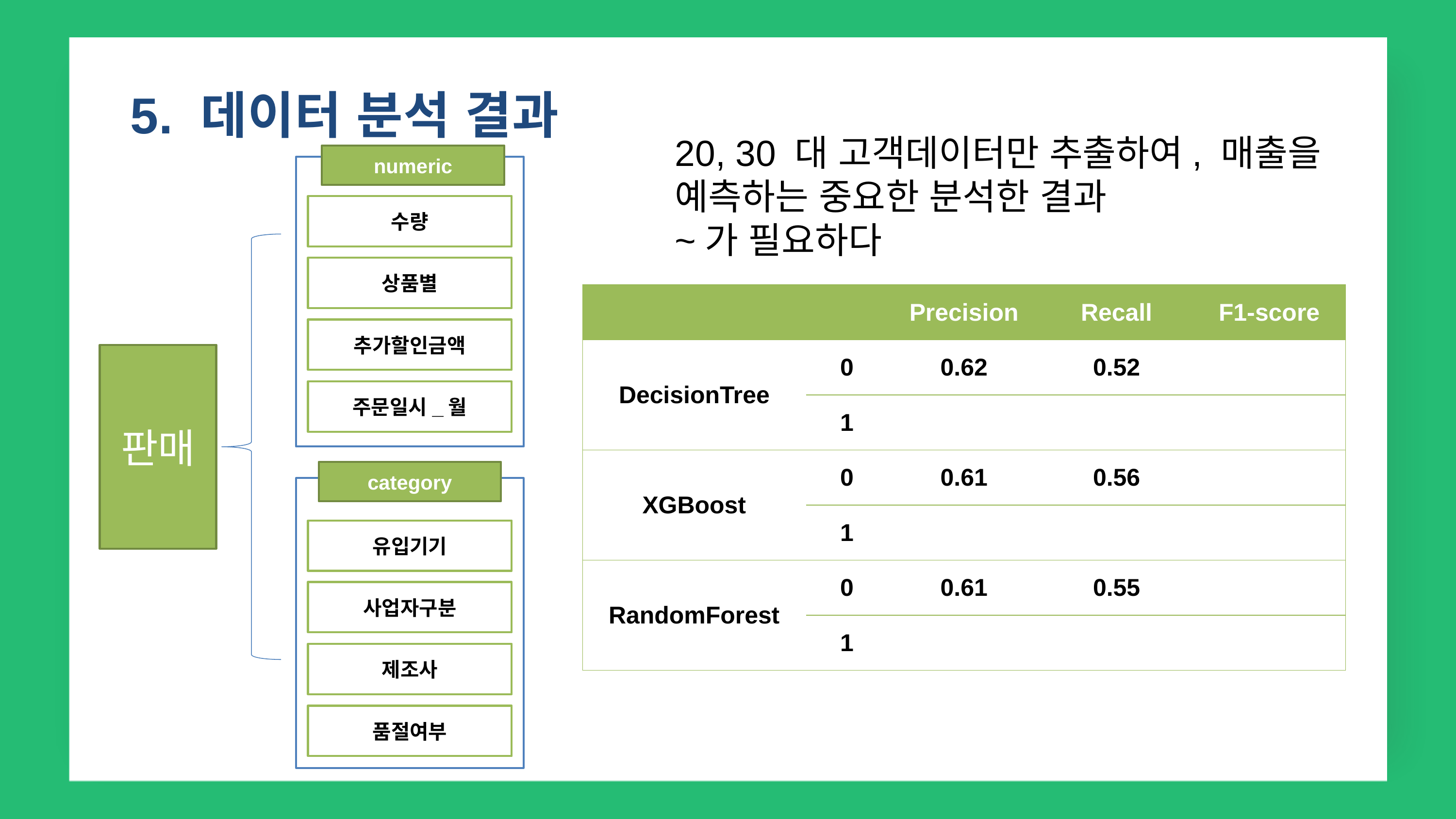

5. 데이터 분석 결과
20, 30 대 고객데이터만 추출하여, 매출을 예측하는 중요한 분석한 결과
~가 필요하다
numeric

수량

상품별
|  |  | Precision | Recall | F1-score |
| --- | --- | --- | --- | --- |
| DecisionTree | 0 | 0.62 | 0.52 |  |
|  | 1 |  |  |  |
| XGBoost | 0 | 0.61 | 0.56 |  |
|  | 1 |  |  |  |
| RandomForest | 0 | 0.61 | 0.55 |  |
|  | 1 |  |  |  |
추가할인금액
판매
주문일시_월
category

유입기기
사업자구분
제조사
품절여부